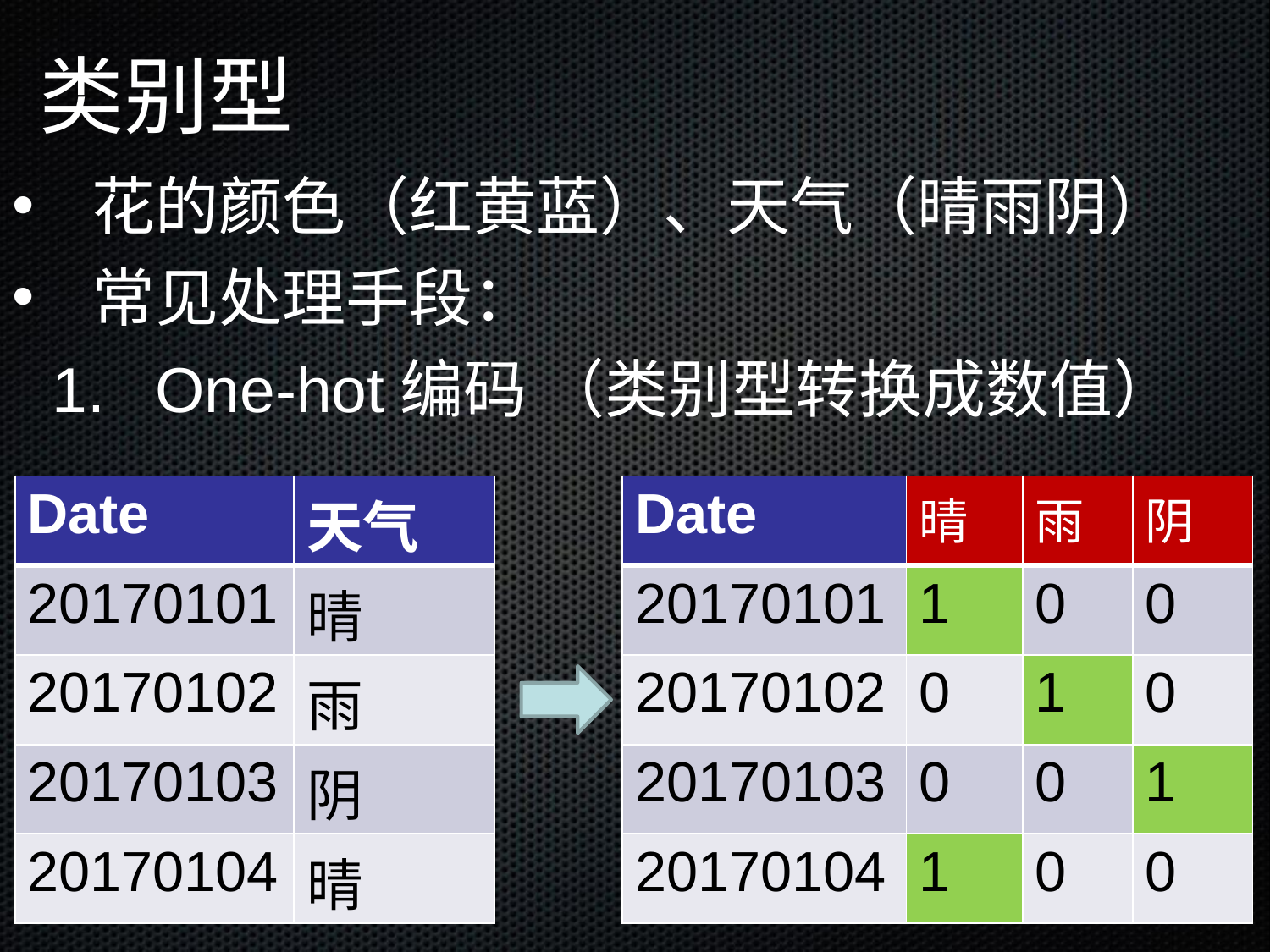

类别型
花的颜色（红黄蓝）、天气（晴雨阴）
常见处理手段：
One-hot编码 （类别型转换成数值）
| Date | 天气 |
| --- | --- |
| 20170101 | 晴 |
| 20170102 | 雨 |
| 20170103 | 阴 |
| 20170104 | 晴 |
| Date | 晴 | 雨 | 阴 |
| --- | --- | --- | --- |
| 20170101 | 1 | 0 | 0 |
| 20170102 | 0 | 1 | 0 |
| 20170103 | 0 | 0 | 1 |
| 20170104 | 1 | 0 | 0 |